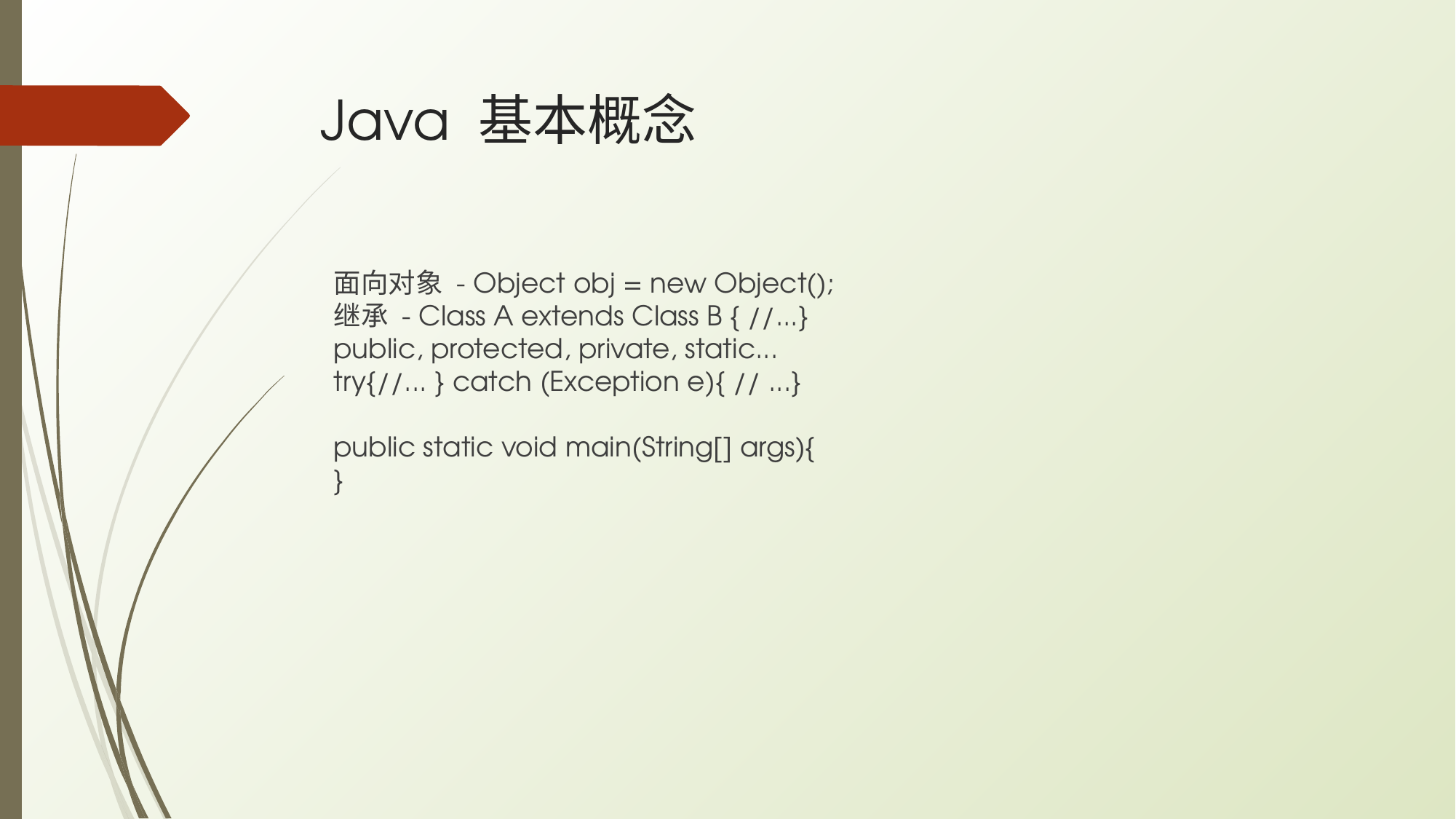

# Java 基本概念
面向对象 - Object obj = new Object();
继承 - Class A extends Class B { //...}
public, protected, private, static...
try{//... } catch (Exception e){ // ...}

public static void main(String[] args){
}